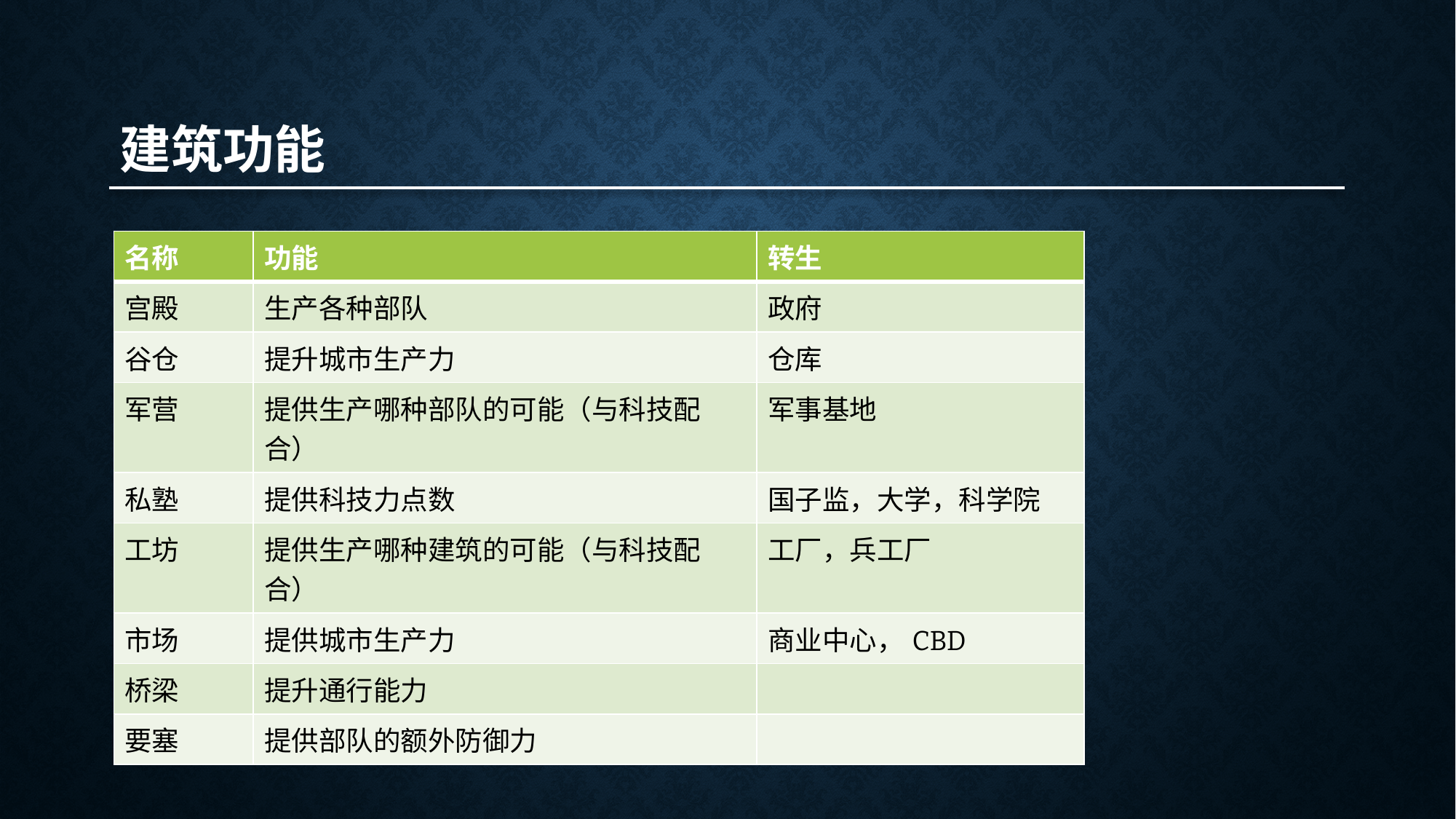

# 建筑功能
| 名称 | 功能 | 转生 |
| --- | --- | --- |
| 宫殿 | 生产各种部队 | 政府 |
| 谷仓 | 提升城市生产力 | 仓库 |
| 军营 | 提供生产哪种部队的可能（与科技配合） | 军事基地 |
| 私塾 | 提供科技力点数 | 国子监，大学，科学院 |
| 工坊 | 提供生产哪种建筑的可能（与科技配合） | 工厂，兵工厂 |
| 市场 | 提供城市生产力 | 商业中心，CBD |
| 桥梁 | 提升通行能力 |  |
| 要塞 | 提供部队的额外防御力 |  |